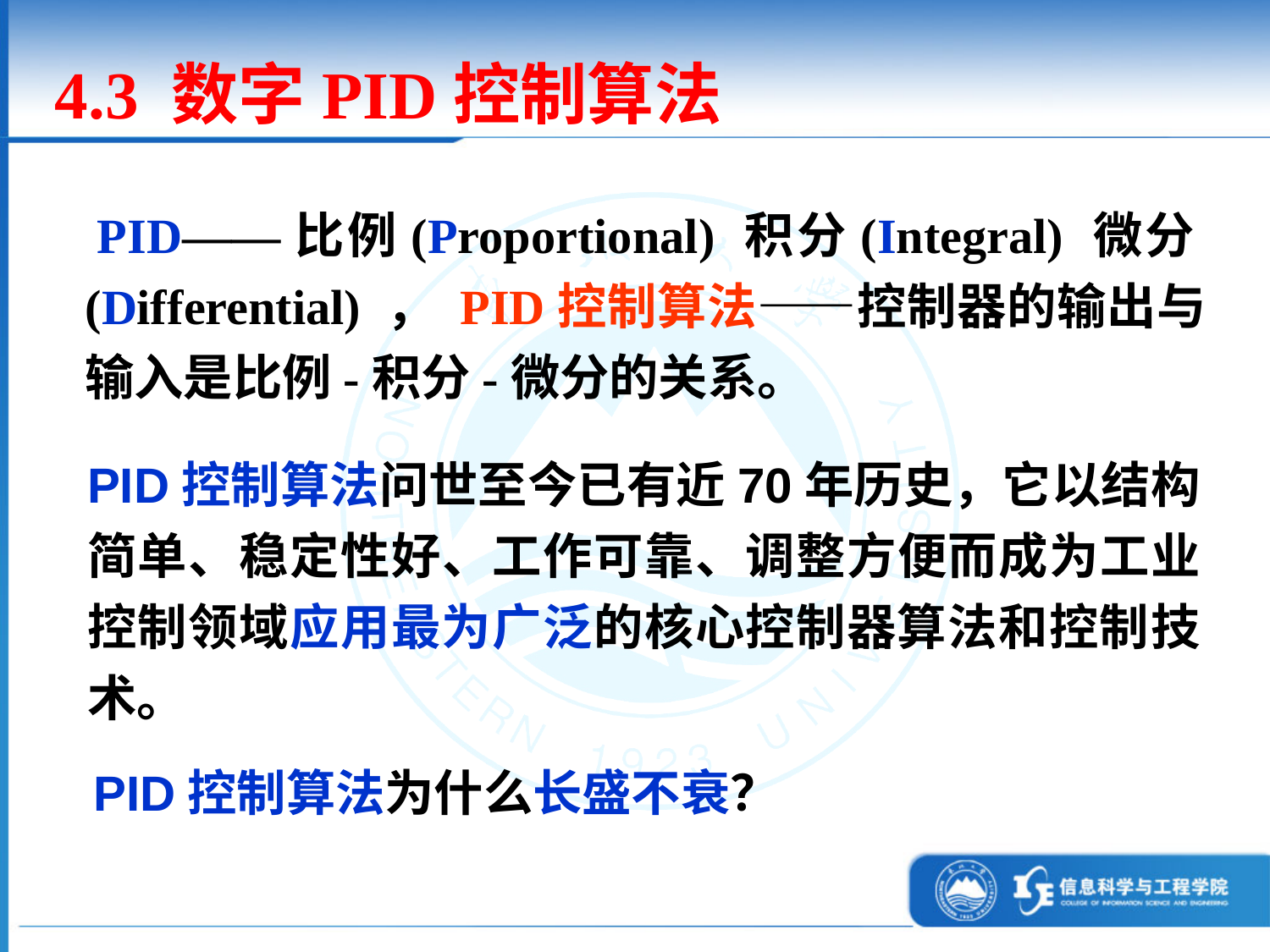

4.3 数字PID控制算法
    PID——比例(Proportional) 积分(Integral) 微分(Differential) ， PID控制算法——控制器的输出与输入是比例-积分-微分的关系。
PID控制算法问世至今已有近70年历史，它以结构简单、稳定性好、工作可靠、调整方便而成为工业控制领域应用最为广泛的核心控制器算法和控制技术。
PID控制算法为什么长盛不衰？